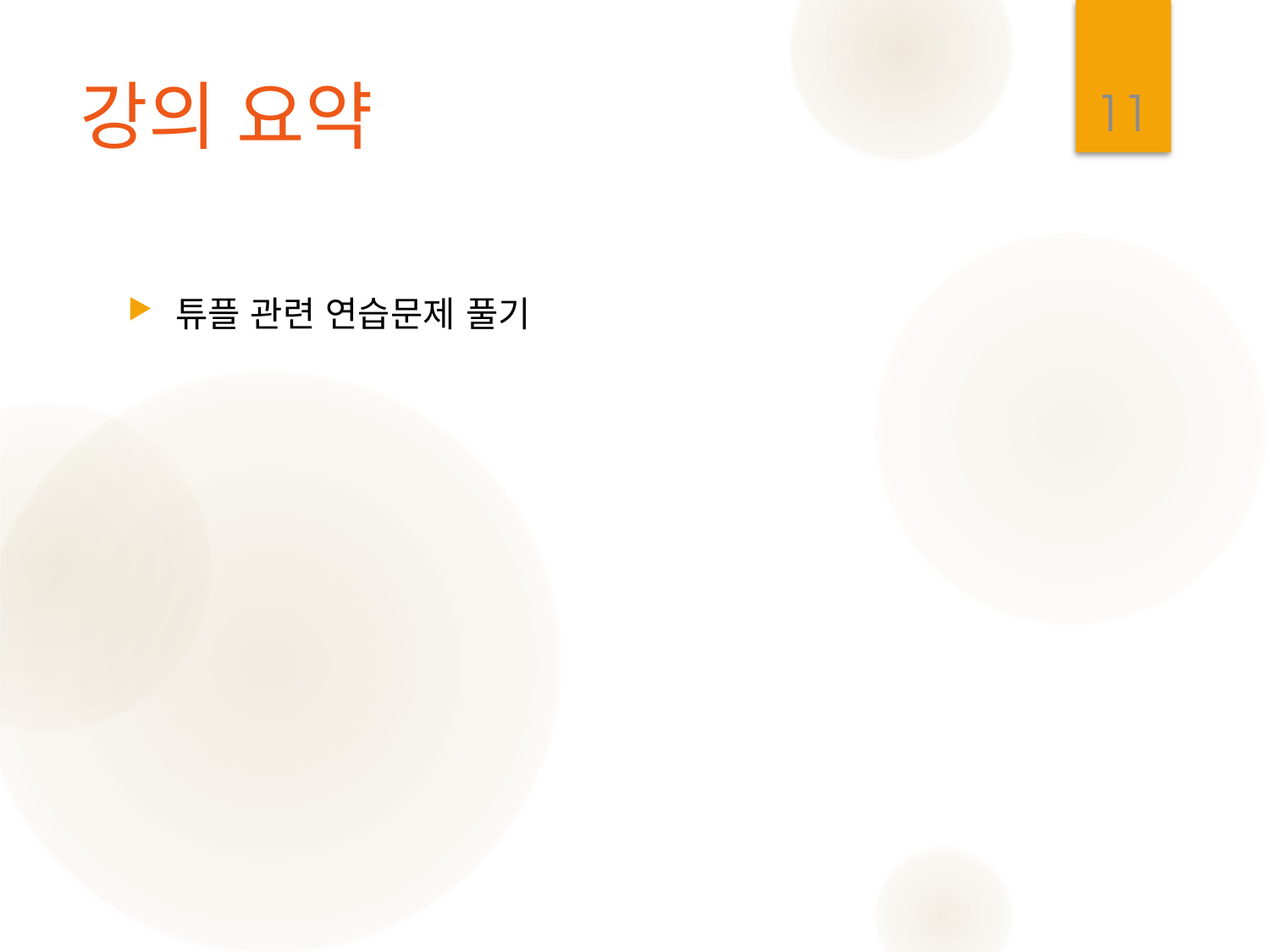

11
# 강의 요약
튜플 관련 연습문제 풀기